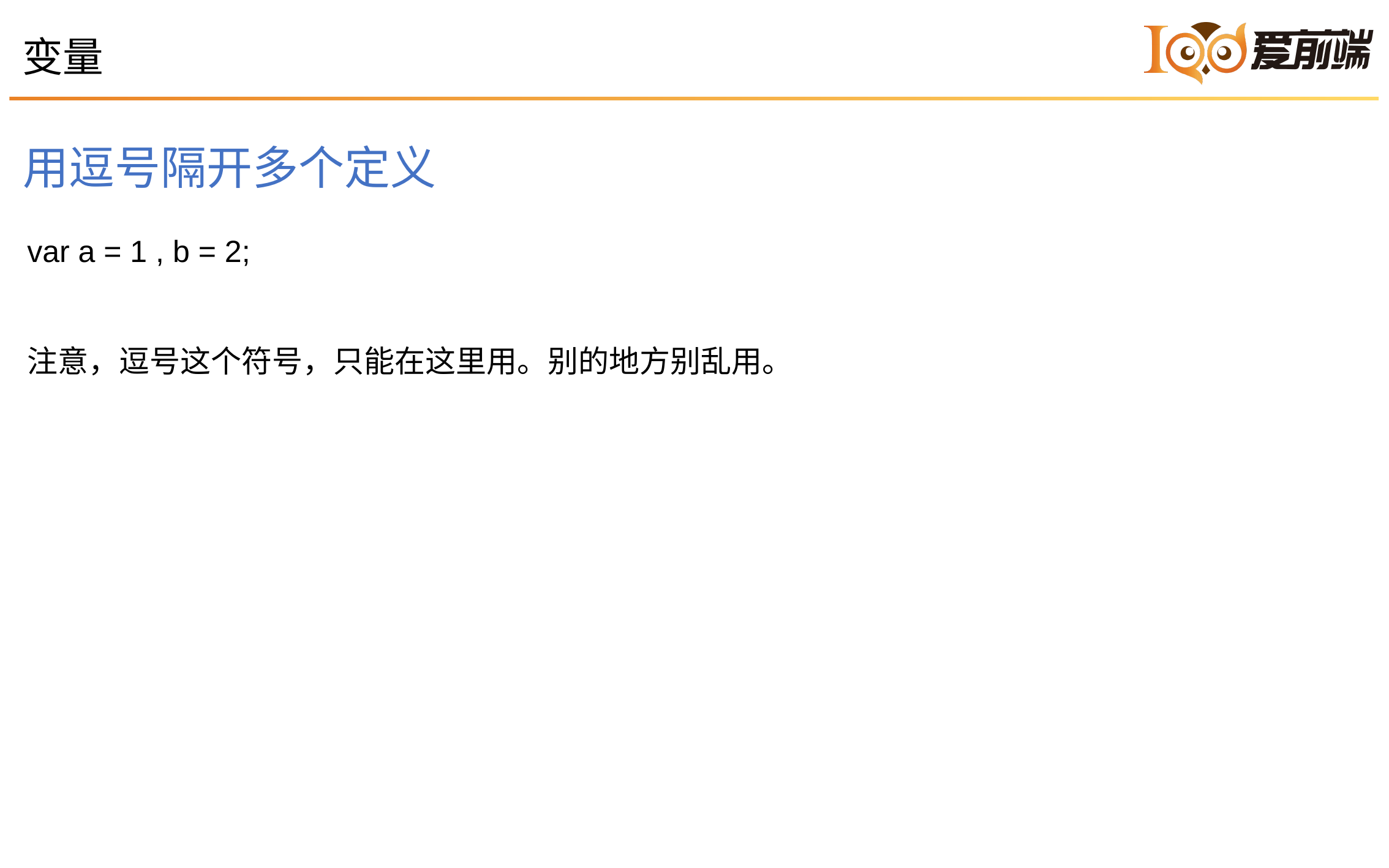

1
变量

用逗号隔开多个定义
var a = 1 , b = 2;

注意，逗号这个符号，只能在这里用。别的地方别乱用。